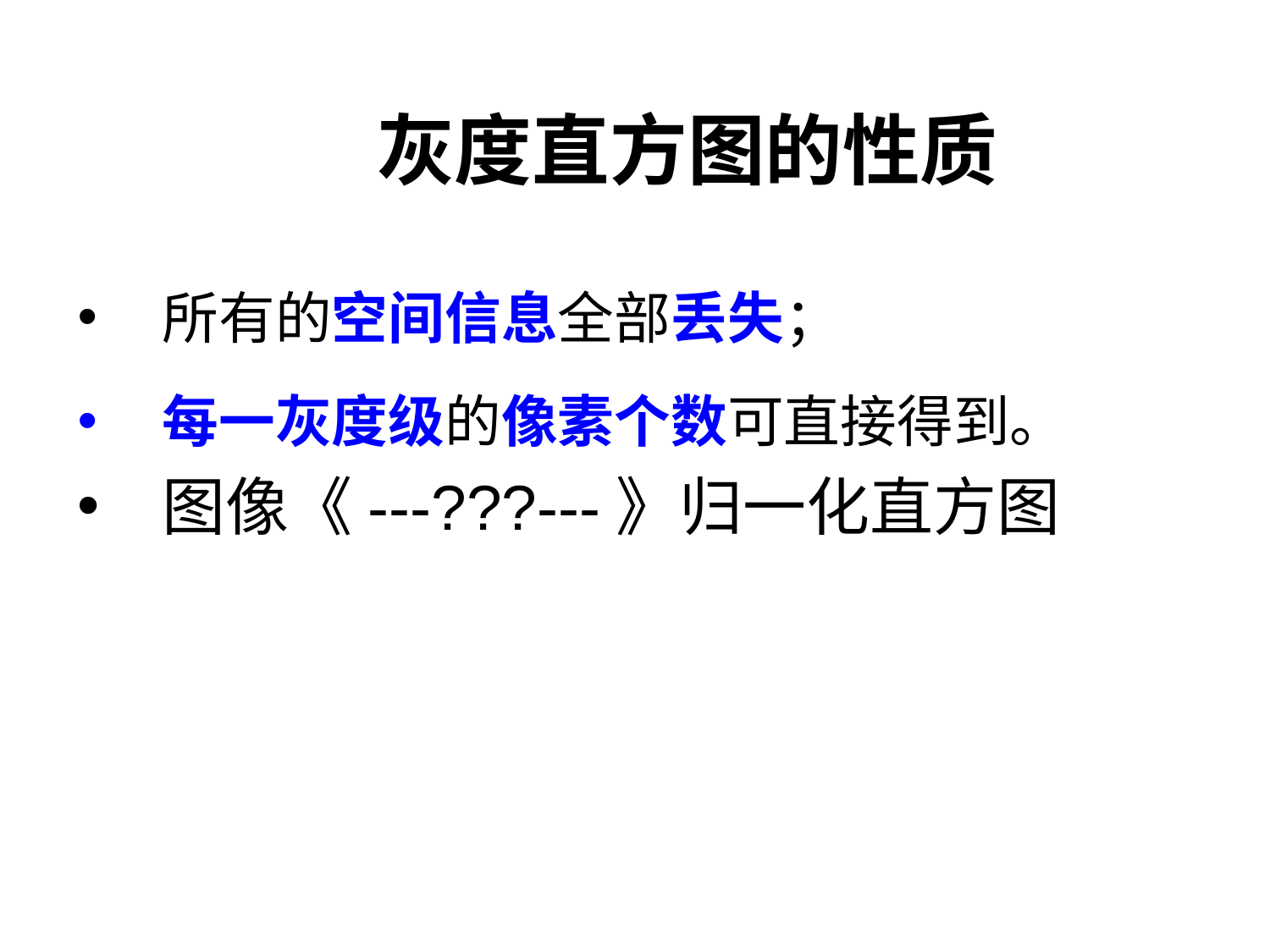

灰度直方图的性质
所有的空间信息全部丢失；

每一灰度级的像素个数可直接得到。
图像《---???---》归一化直方图